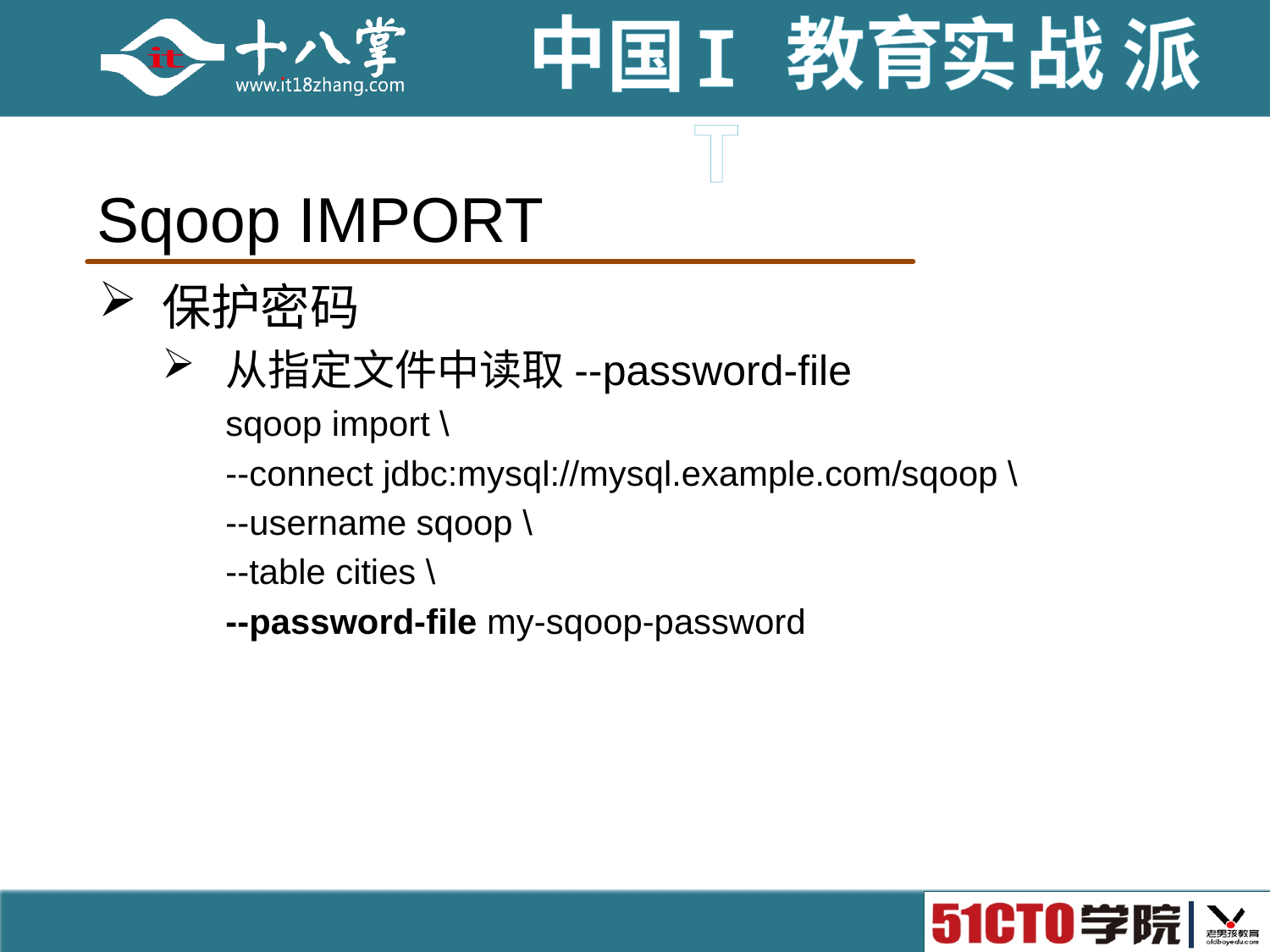

# Sqoop IMPORT
保护密码
从指定文件中读取--password-file
sqoop import \
--connect jdbc:mysql://mysql.example.com/sqoop \
--username sqoop \
--table cities \
--password-file my-sqoop-password